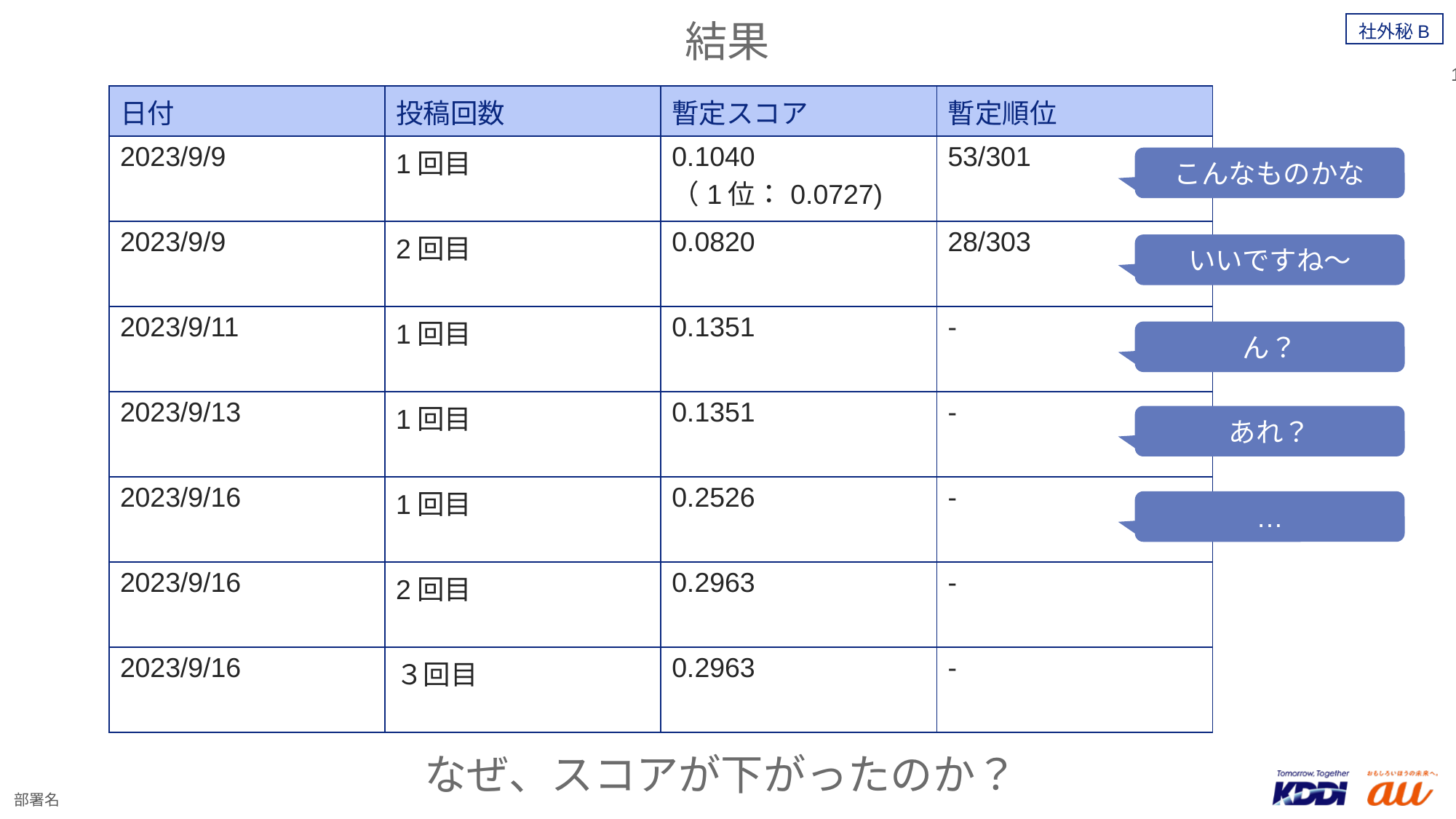

結果
| 日付 | 投稿回数 | 暫定スコア | 暫定順位 |
| --- | --- | --- | --- |
| 2023/9/9 | 1回目 | 0.1040 （1位：0.0727) | 53/301 |
| 2023/9/9 | 2回目 | 0.0820 | 28/303 |
| 2023/9/11 | 1回目 | 0.1351 | - |
| 2023/9/13 | 1回目 | 0.1351 | - |
| 2023/9/16 | 1回目 | 0.2526 | - |
| 2023/9/16 | 2回目 | 0.2963 | - |
| 2023/9/16 | ３回目 | 0.2963 | - |
こんなものかな
いいですね～
ん？
あれ？
…
なぜ、スコアが下がったのか？